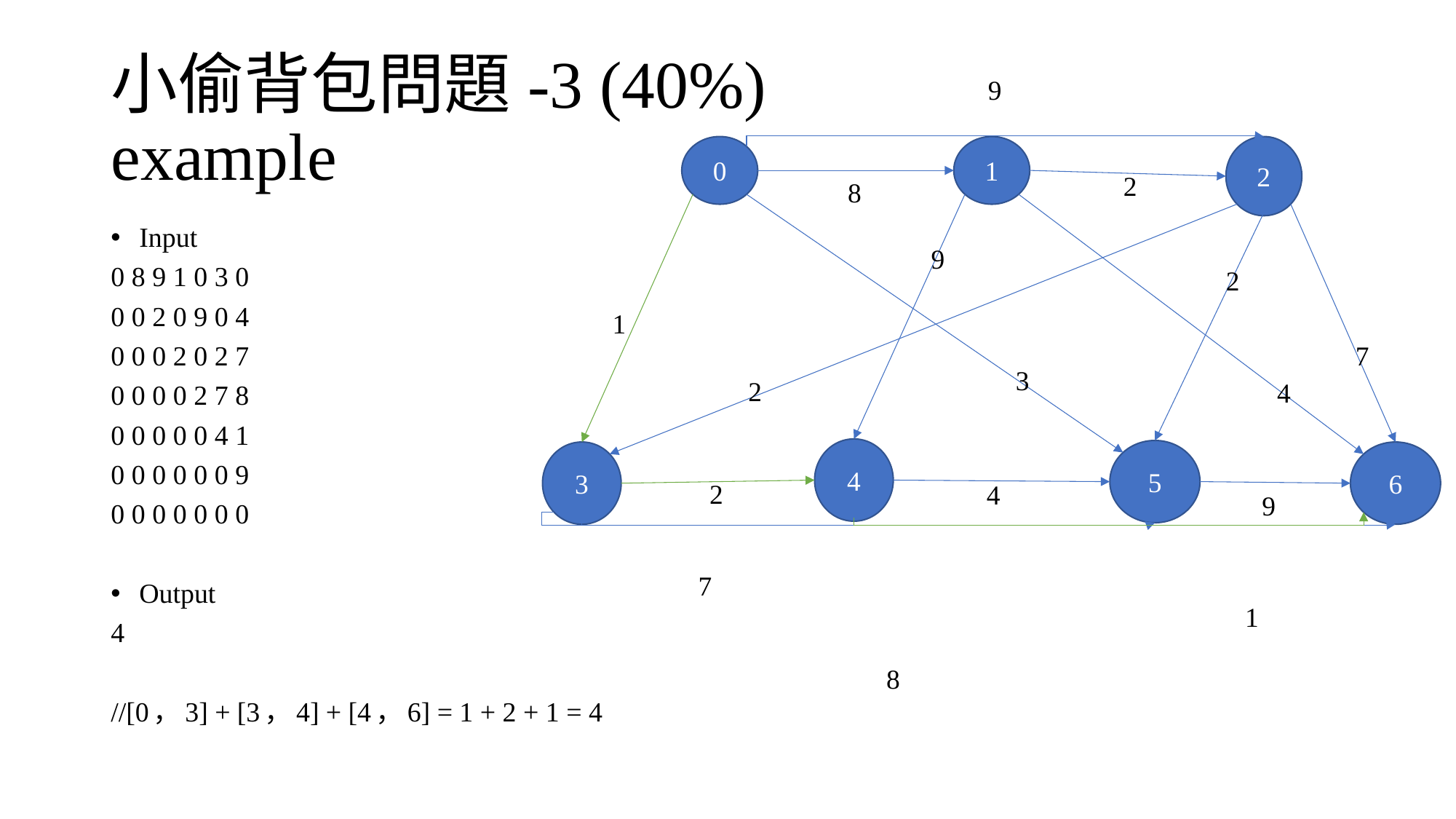

# 小偷背包問題-3 (40%) example
9
0
1
2
2
8
Input
0 8 9 1 0 3 0
0 0 2 0 9 0 4
0 0 0 2 0 2 7
0 0 0 0 2 7 8
0 0 0 0 0 4 1
0 0 0 0 0 0 9
0 0 0 0 0 0 0

Output
4

//[0，3] + [3，4] + [4，6] = 1 + 2 + 1 = 4
9
2
1
7
3
2
4
4
5
3
6
2
4
9
7
1
8